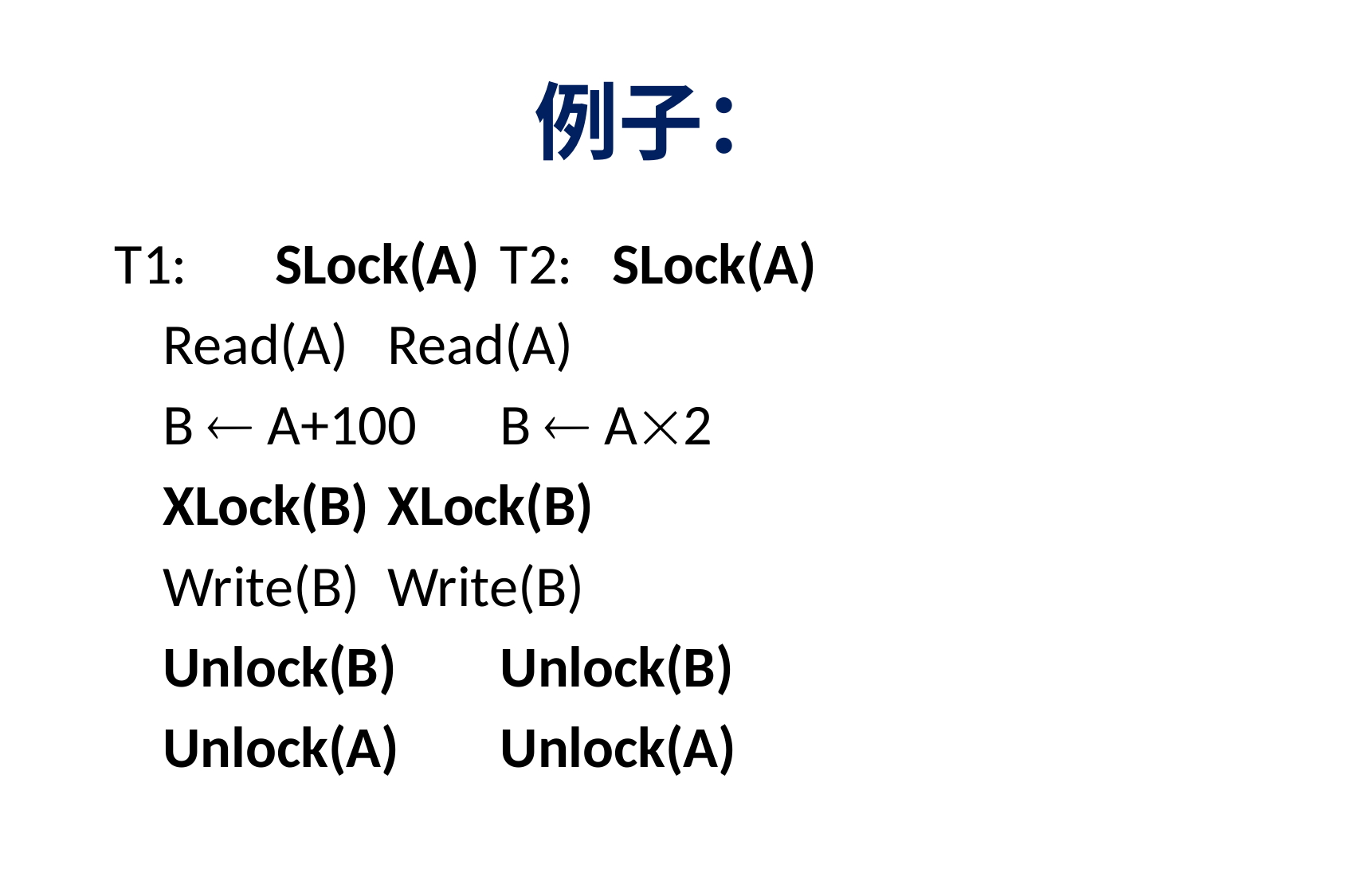

# 例子：
T1:	SLock(A)		T2:	SLock(A)
		Read(A)			Read(A)
		B ← A+100		B ← A×2
		XLock(B)			XLock(B)
		Write(B)			Write(B)
		Unlock(B)			Unlock(B)
		Unlock(A)			Unlock(A)